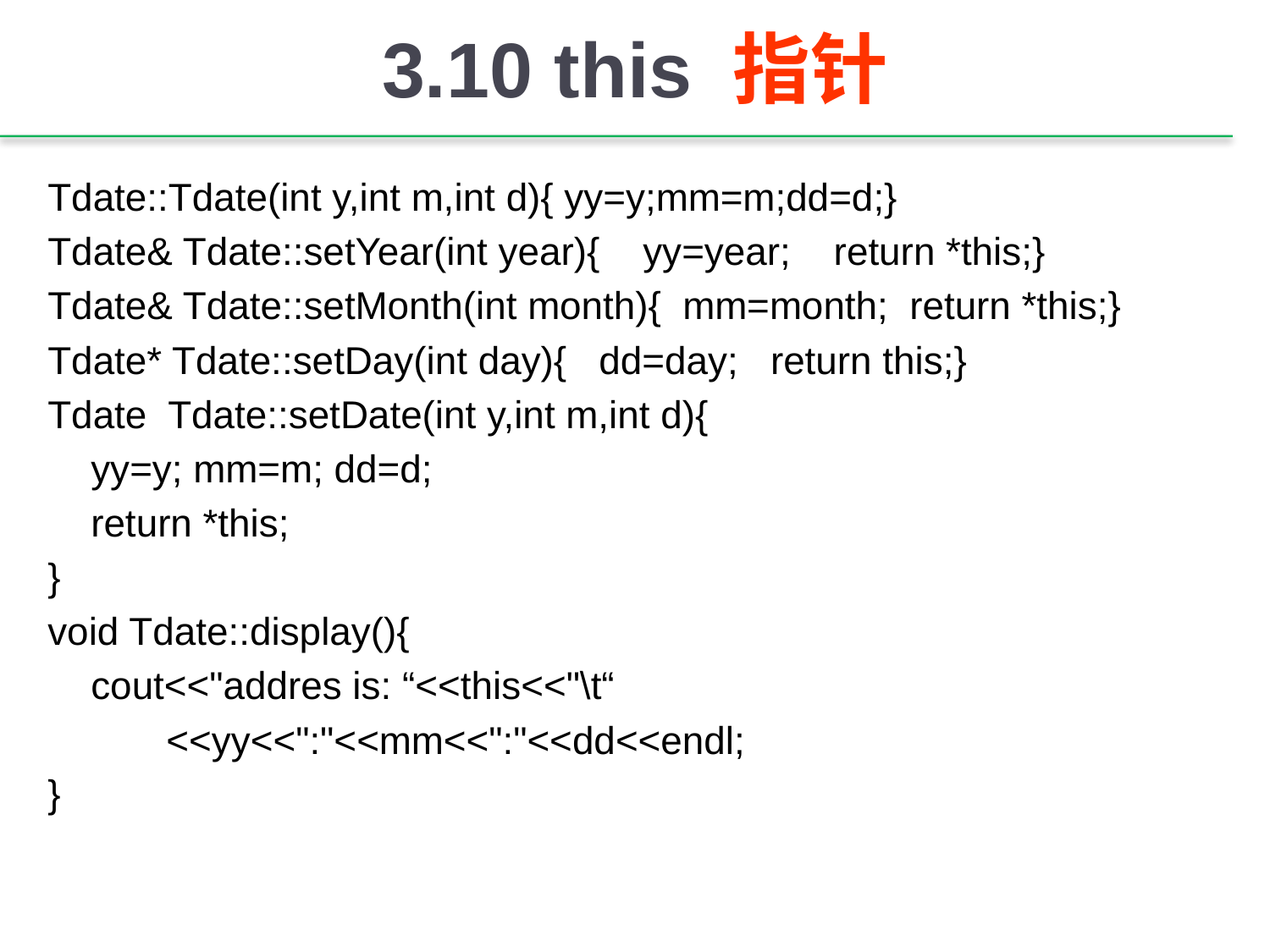

# 3.10 this 指针
Tdate::Tdate(int y,int m,int d){ yy=y;mm=m;dd=d;}
Tdate& Tdate::setYear(int year){    yy=year;    return *this;}
Tdate& Tdate::setMonth(int month){  mm=month;  return *this;}
Tdate* Tdate::setDay(int day){   dd=day;   return this;}
Tdate  Tdate::setDate(int y,int m,int d){
    yy=y; mm=m; dd=d;
    return *this;
}
void Tdate::display(){
    cout<<"addres is: “<<this<<"\t“
           <<yy<<":"<<mm<<":"<<dd<<endl;
}